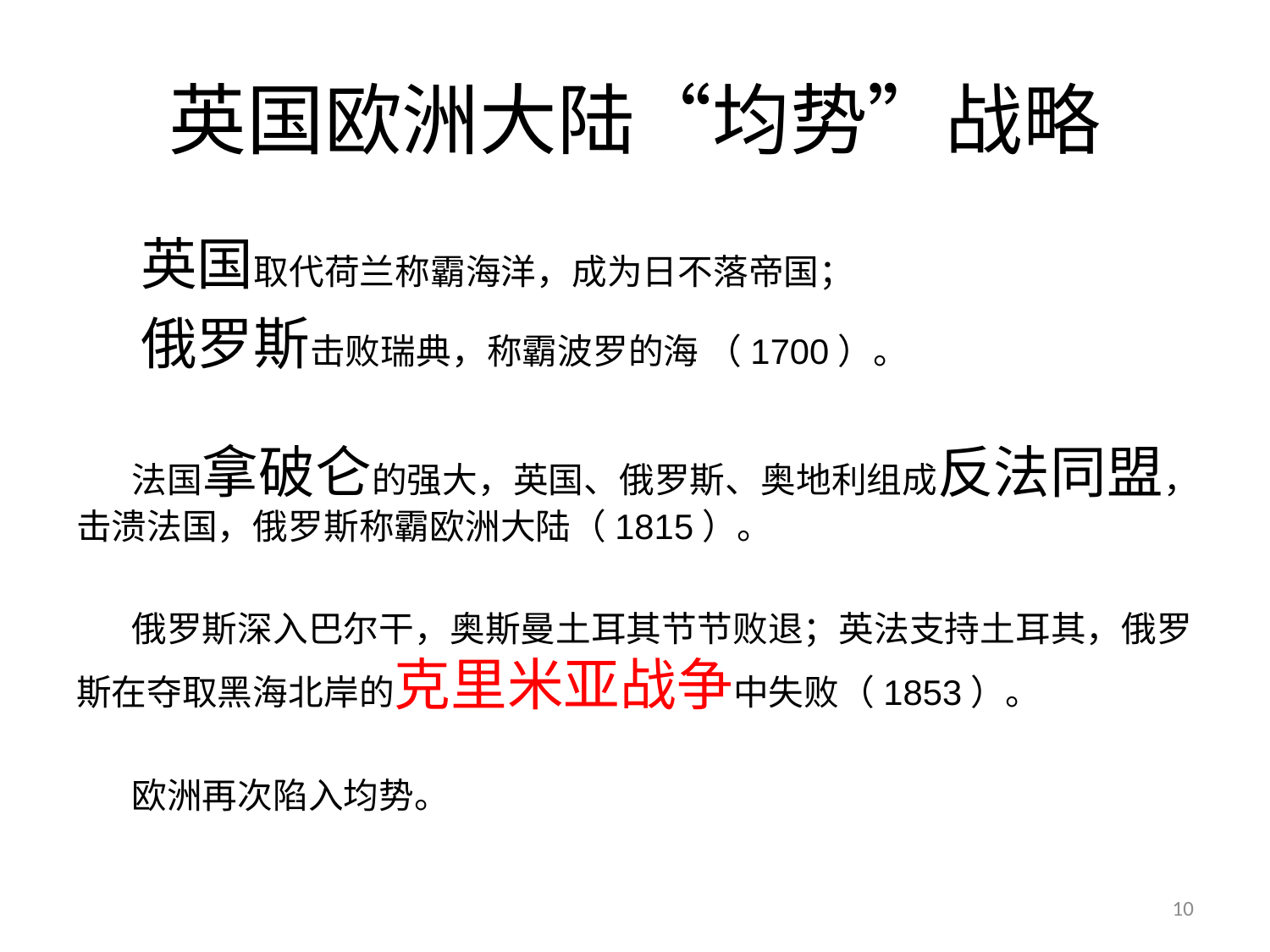

# 英国欧洲大陆“均势”战略
    英国取代荷兰称霸海洋，成为日不落帝国；
    俄罗斯击败瑞典，称霸波罗的海 （1700）。

      法国拿破仑的强大，英国、俄罗斯、奥地利组成反法同盟，击溃法国，俄罗斯称霸欧洲大陆（1815）。

      俄罗斯深入巴尔干，奥斯曼土耳其节节败退；英法支持土耳其，俄罗斯在夺取黑海北岸的克里米亚战争中失败（1853）。

      欧洲再次陷入均势。

10